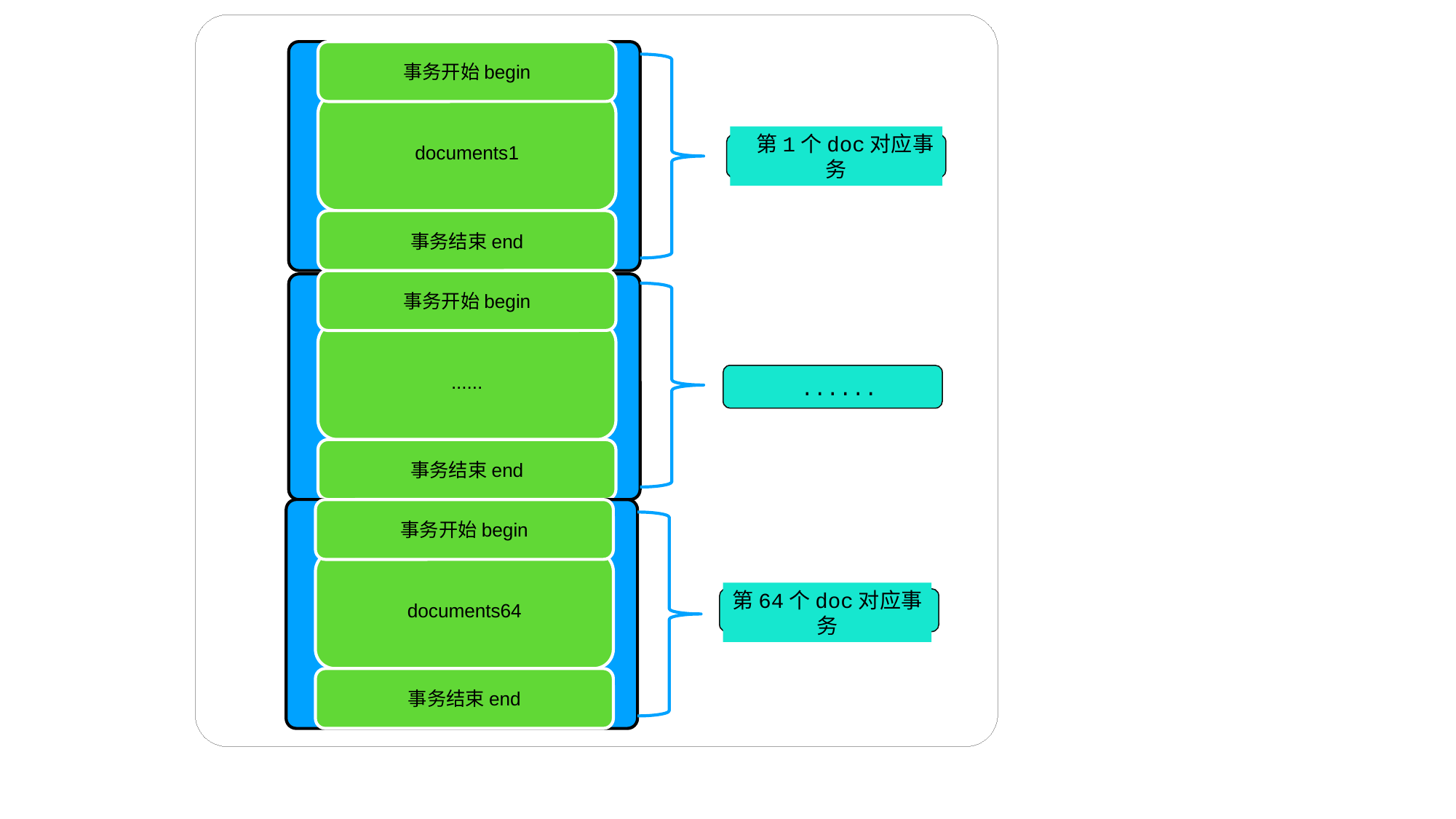

事务开始begin

documents1

 第1个doc对应事务
事务结束end
事务开始begin

......

 ......
事务结束end

事务开始begin

documents64

第64个doc对应事务
事务结束end